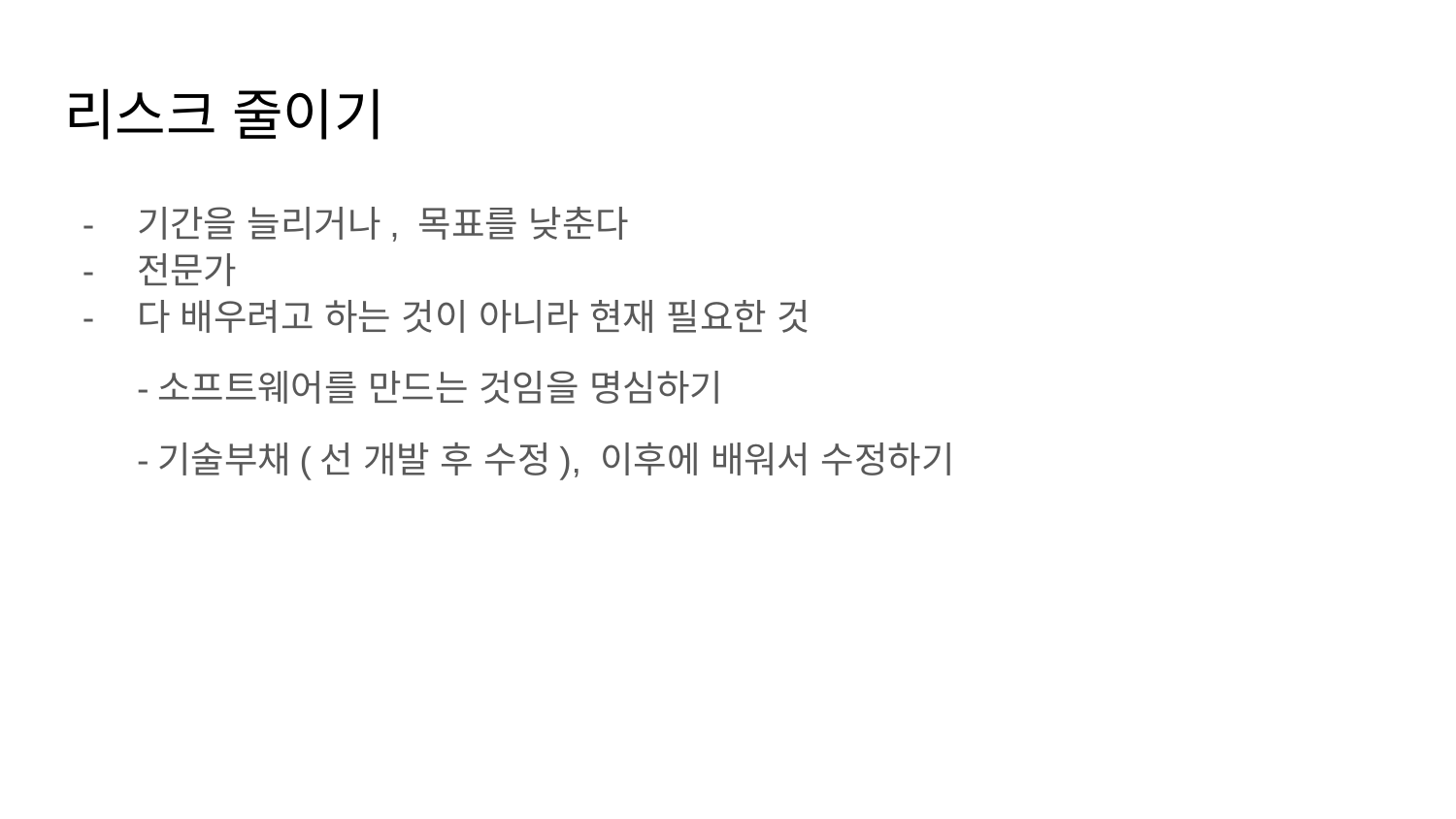

# 리스크 줄이기
기간을 늘리거나, 목표를 낮춘다
전문가
다 배우려고 하는 것이 아니라 현재 필요한 것
-소프트웨어를 만드는 것임을 명심하기
-기술부채(선 개발 후 수정), 이후에 배워서 수정하기